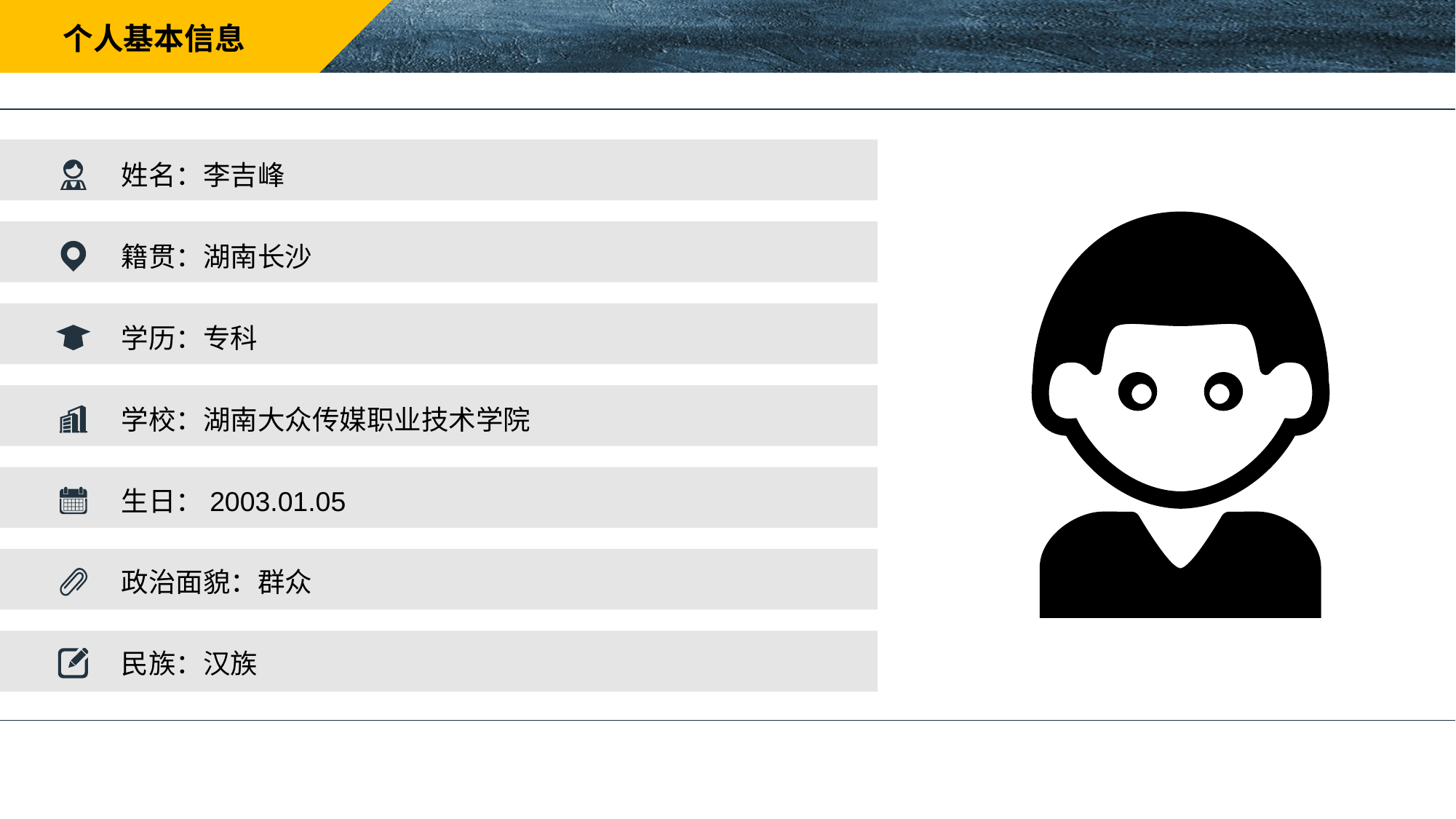

个人基本信息

姓名：李吉峰

籍贯：湖南长沙

学历：专科

学校：湖南大众传媒职业技术学院

生日：2003.01.05

政治面貌：群众

民族：汉族